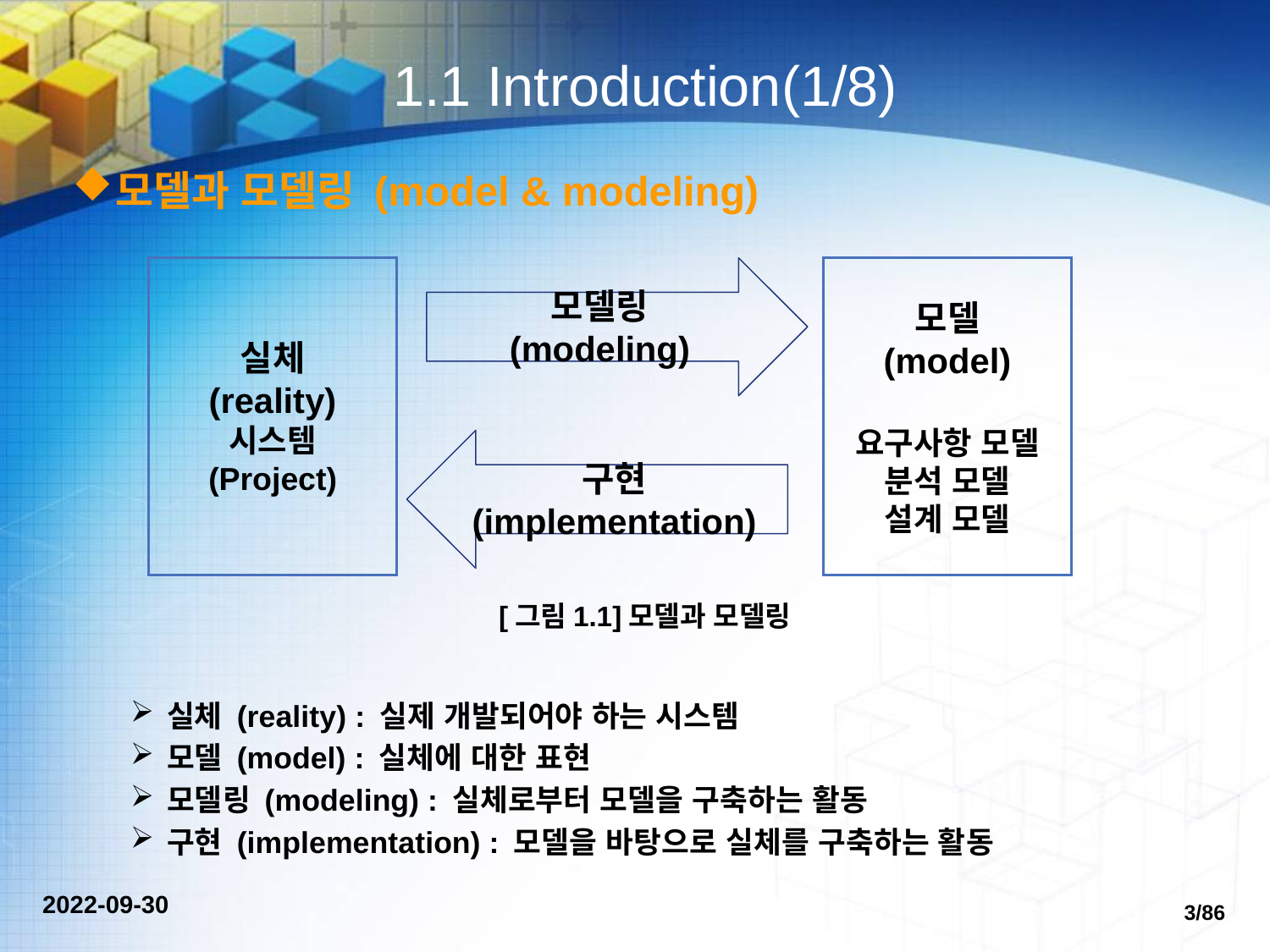

# 1.1 Introduction(1/8)
모델과 모델링 (model & modeling)

실체 (reality) : 실제 개발되어야 하는 시스템
모델 (model) : 실체에 대한 표현
모델링 (modeling) : 실체로부터 모델을 구축하는 활동
구현 (implementation) : 모델을 바탕으로 실체를 구축하는 활동
실체
(reality)
시스템
(Project)
모델링
(modeling)
모델
(model)

요구사항 모델
분석 모델
설계 모델
구현
(implementation)
[그림1.1]모델과 모델링
2022-09-30
3/86